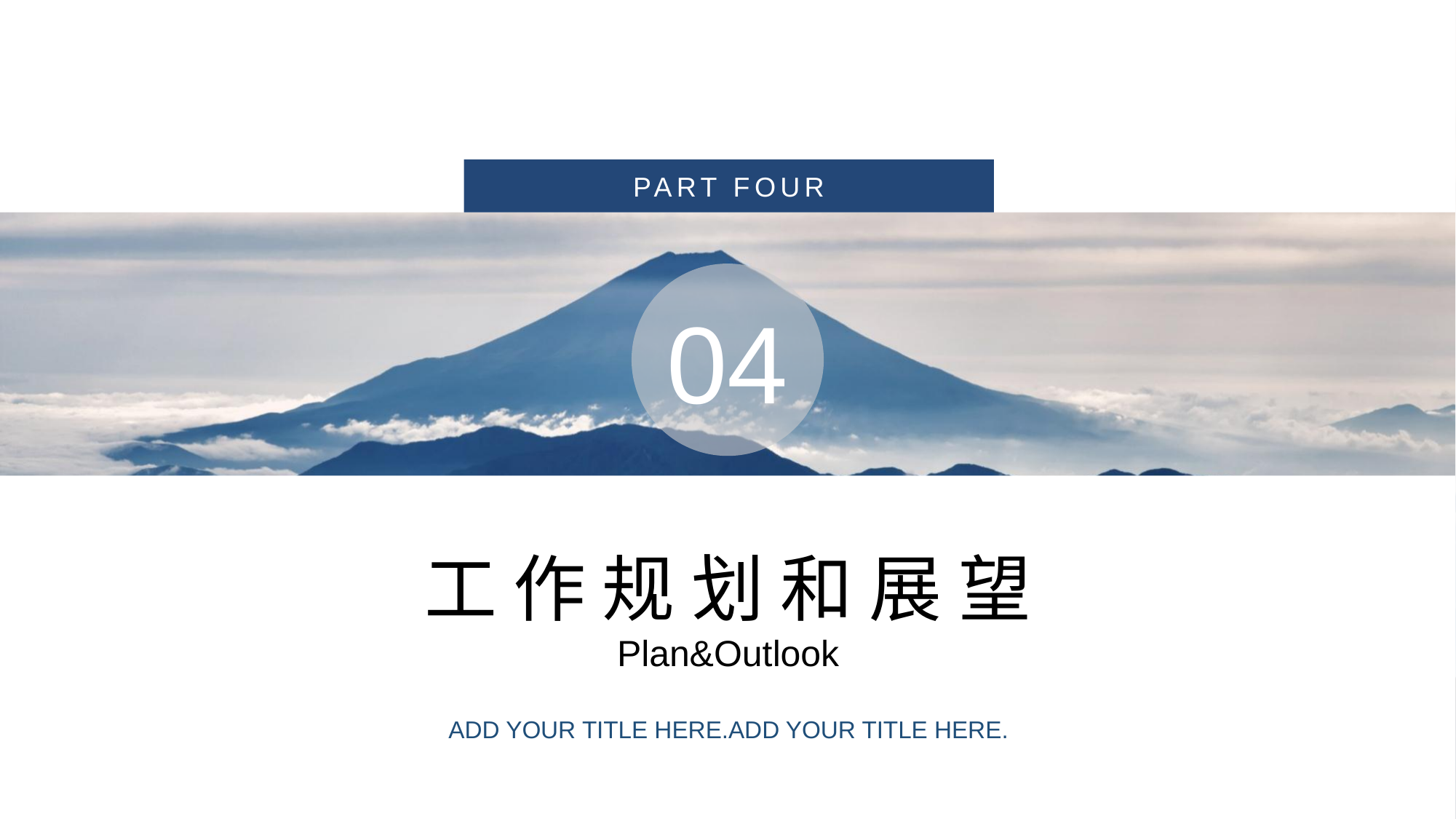

PART FOUR
04

工 作 规 划 和 展 望
Plan&Outlook
ADD YOUR TITLE HERE.ADD YOUR TITLE HERE.